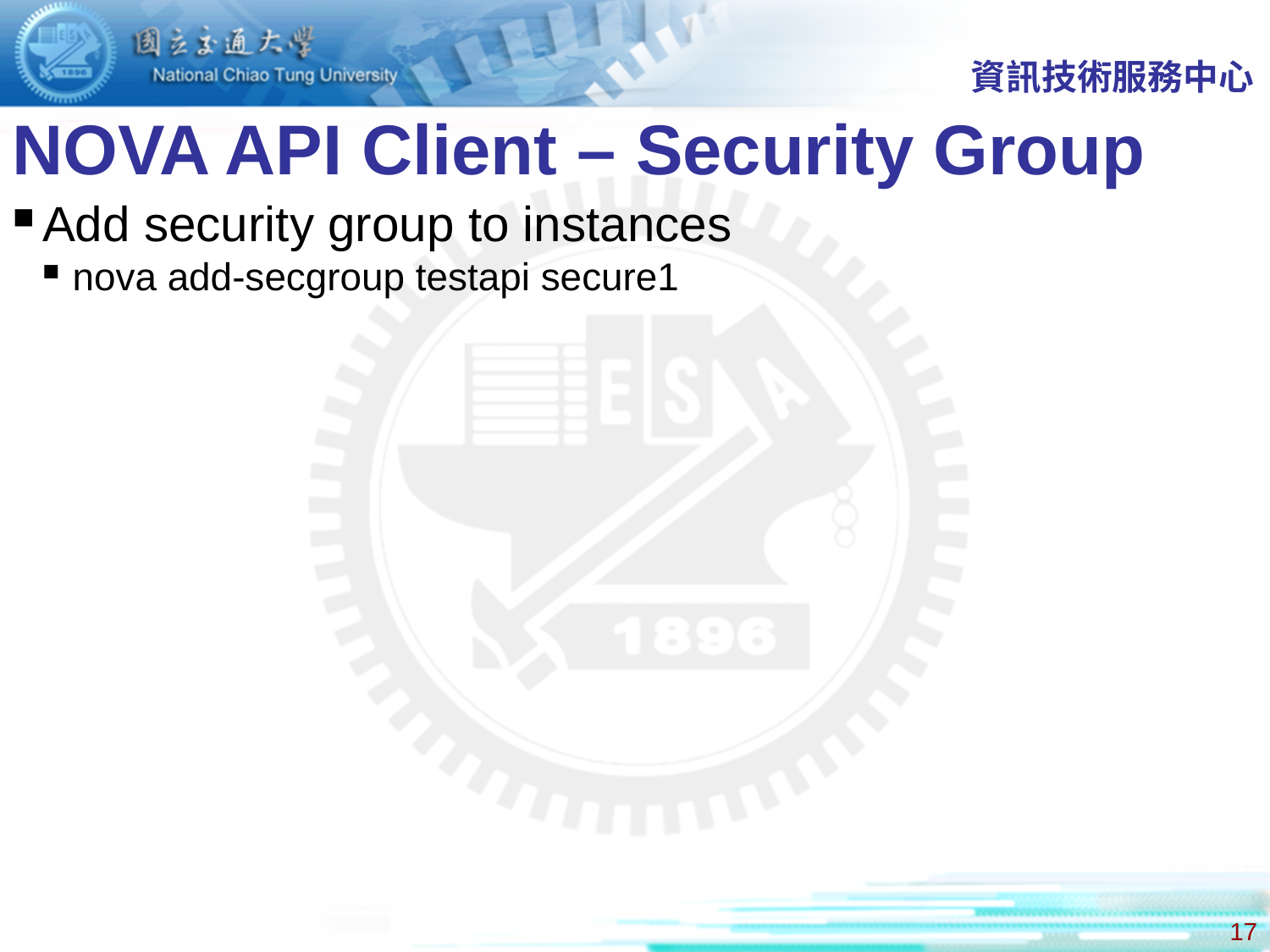

資訊技術服務中心
NOVA API Client – Security Group
Add security group to instances
nova add-secgroup testapi secure1